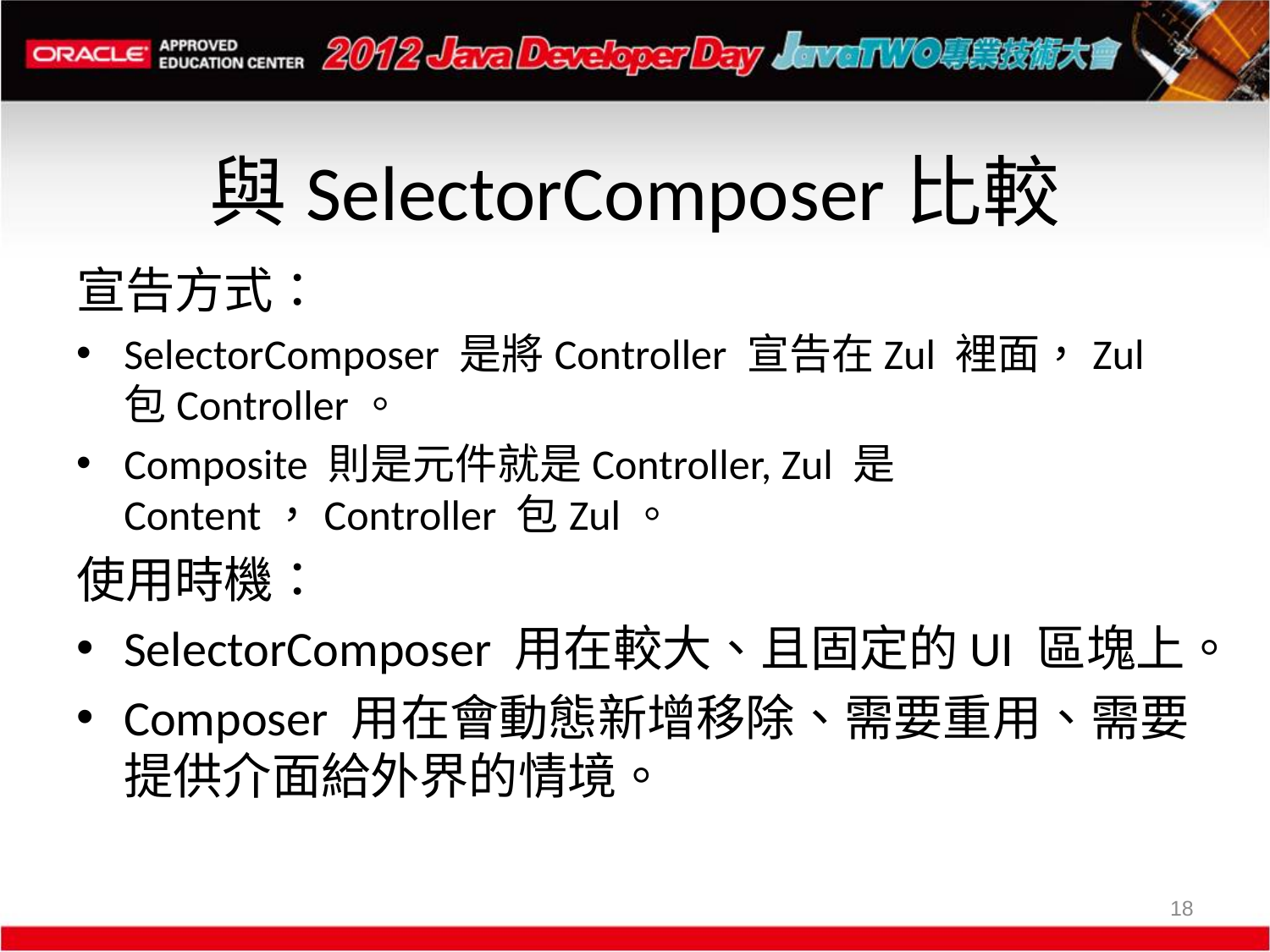

# 與SelectorComposer比較
宣告方式：
SelectorComposer 是將Controller 宣告在Zul 裡面，Zul 包Controller。
Composite 則是元件就是Controller, Zul 是Content，Controller 包Zul。
使用時機：
SelectorComposer 用在較大、且固定的UI 區塊上。
Composer 用在會動態新增移除、需要重用、需要提供介面給外界的情境。
18